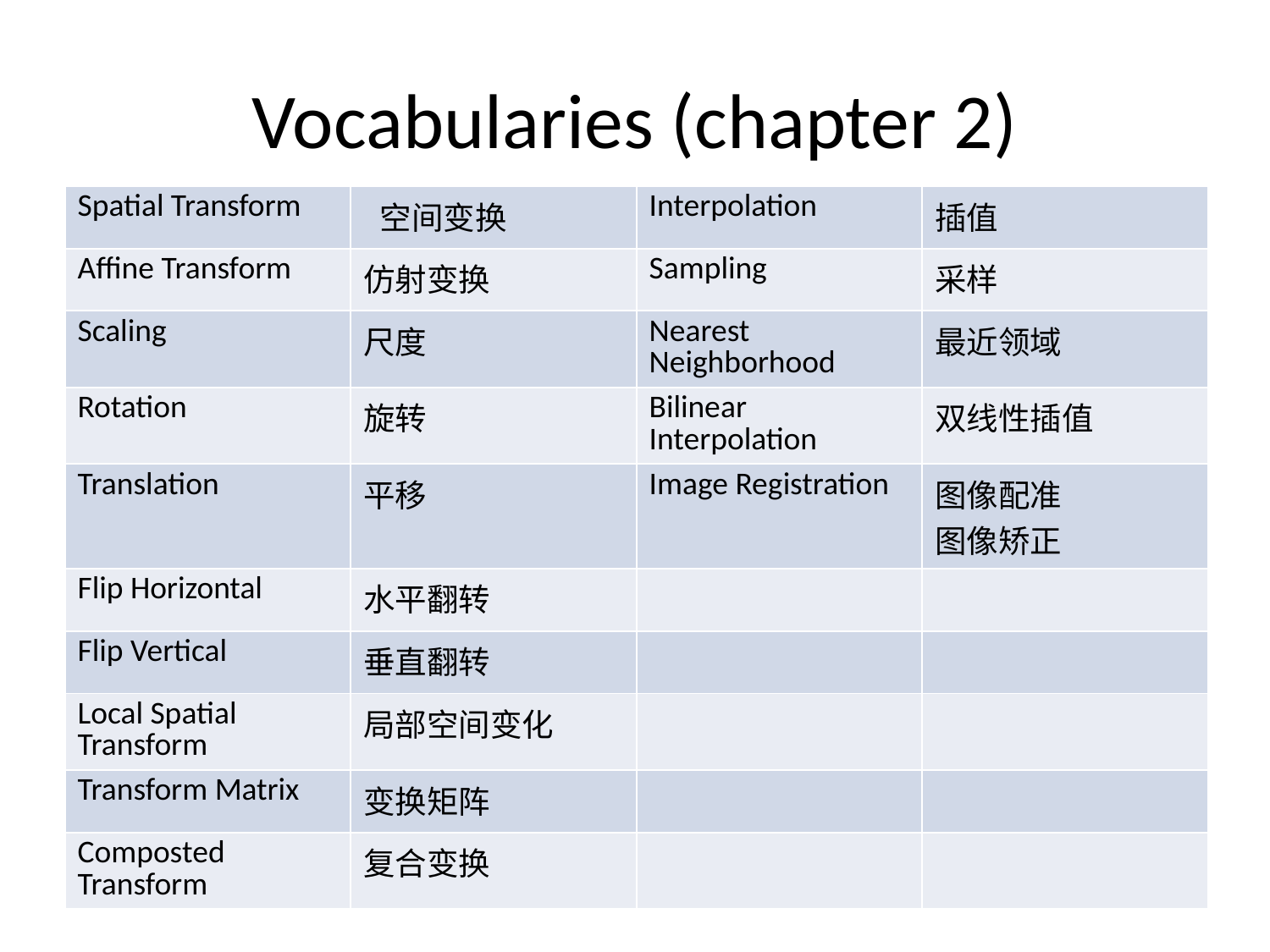

# Vocabularies (chapter 2)
| Spatial Transform | 空间变换 | Interpolation | 插值 |
| --- | --- | --- | --- |
| Affine Transform | 仿射变换 | Sampling | 采样 |
| Scaling | 尺度 | Nearest Neighborhood | 最近领域 |
| Rotation | 旋转 | Bilinear Interpolation | 双线性插值 |
| Translation | 平移 | Image Registration | 图像配准 图像矫正 |
| Flip Horizontal | 水平翻转 |  |  |
| Flip Vertical | 垂直翻转 |  |  |
| Local Spatial Transform | 局部空间变化 |  |  |
| Transform Matrix | 变换矩阵 |  |  |
| Composted Transform | 复合变换 |  |  |